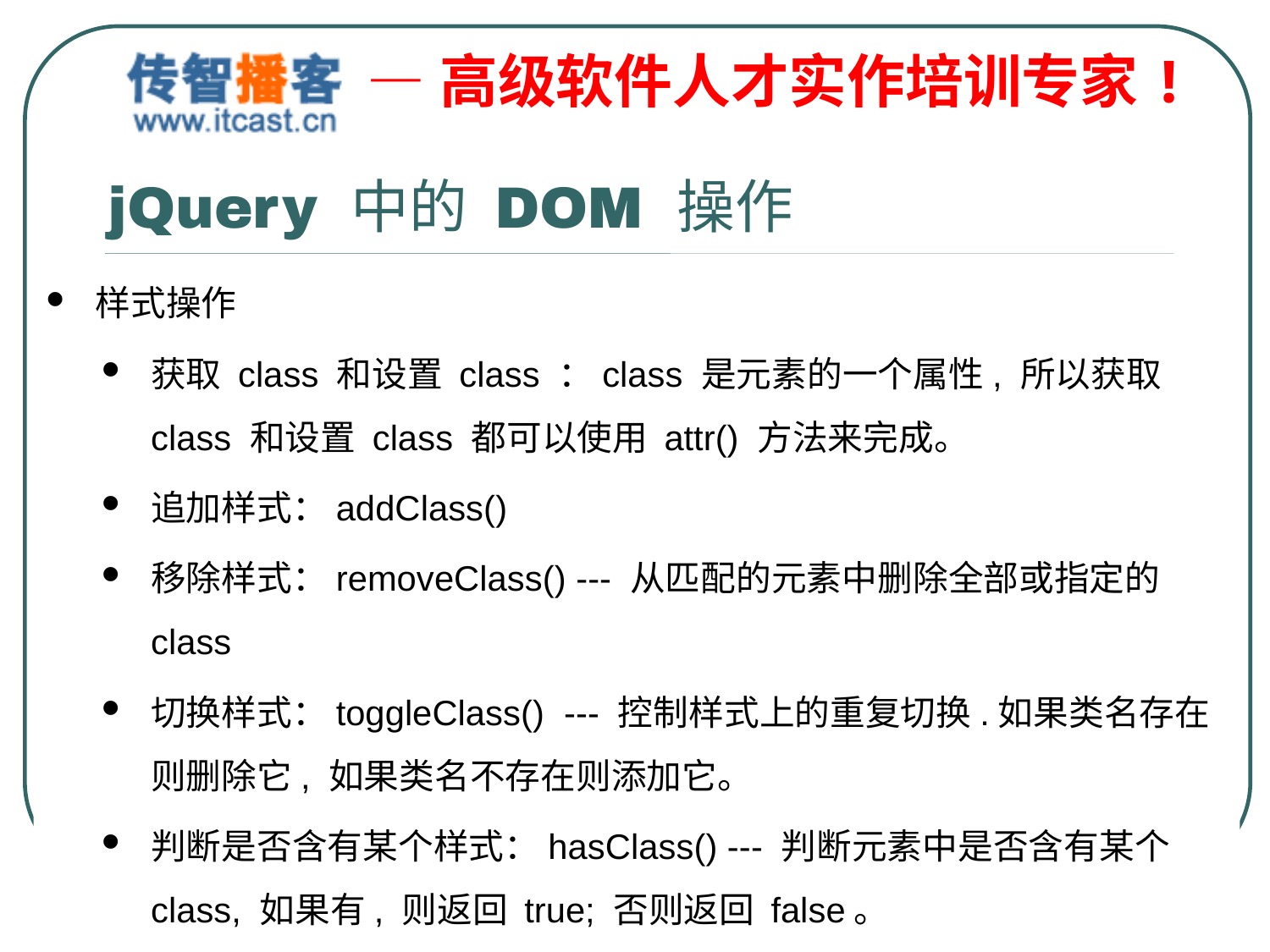

jQuery 中的 DOM 操作
样式操作
获取 class 和设置 class ：class 是元素的一个属性, 所以获取 class 和设置 class 都可以使用 attr() 方法来完成。
追加样式：addClass()
移除样式：removeClass() --- 从匹配的元素中删除全部或指定的 class
切换样式：toggleClass()  --- 控制样式上的重复切换.如果类名存在则删除它, 如果类名不存在则添加它。
判断是否含有某个样式：hasClass() --- 判断元素中是否含有某个 class, 如果有, 则返回 true; 否则返回 false。
北京传智播客教育 www.itcast.cn